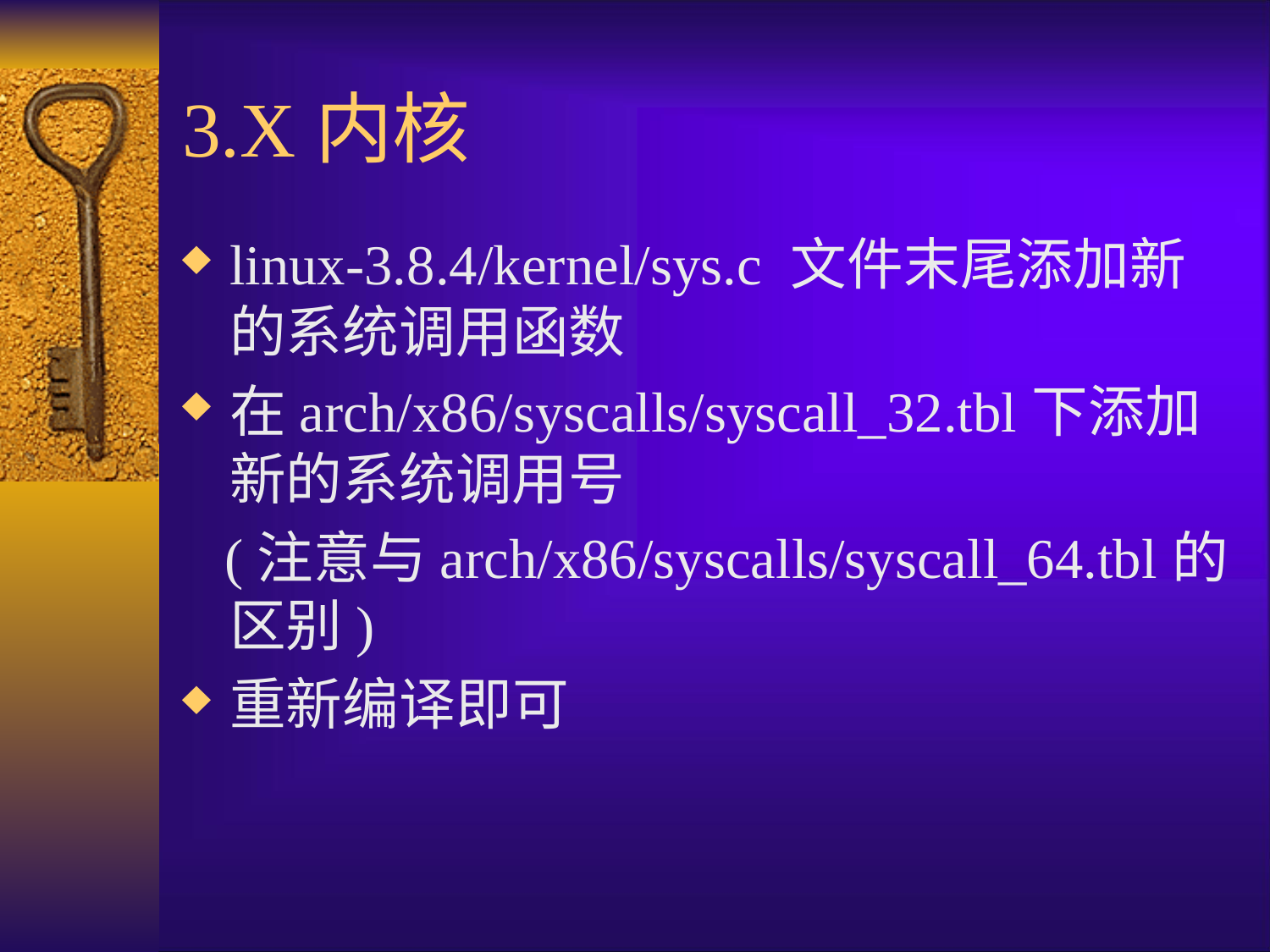

# 3.X内核
linux-3.8.4/kernel/sys.c 文件末尾添加新的系统调用函数
在arch/x86/syscalls/syscall_32.tbl下添加新的系统调用号
   (注意与arch/x86/syscalls/syscall_64.tbl的区别)
重新编译即可